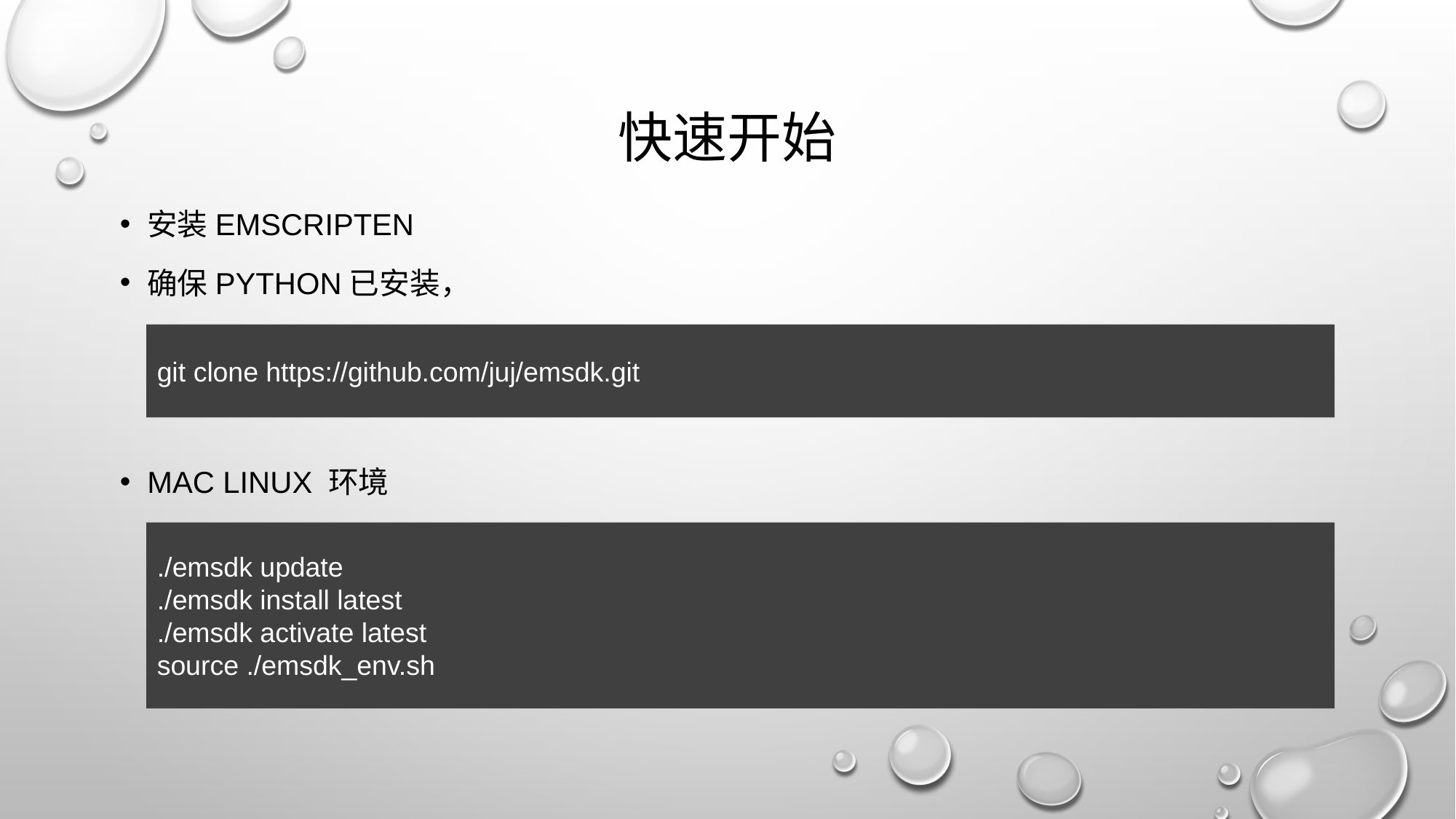

# 快速开始
安装Emscripten
确保python已安装，
git clone https://github.com/juj/emsdk.git
Mac Linux 环境
./emsdk update
./emsdk install latest
./emsdk activate latest
source ./emsdk_env.sh